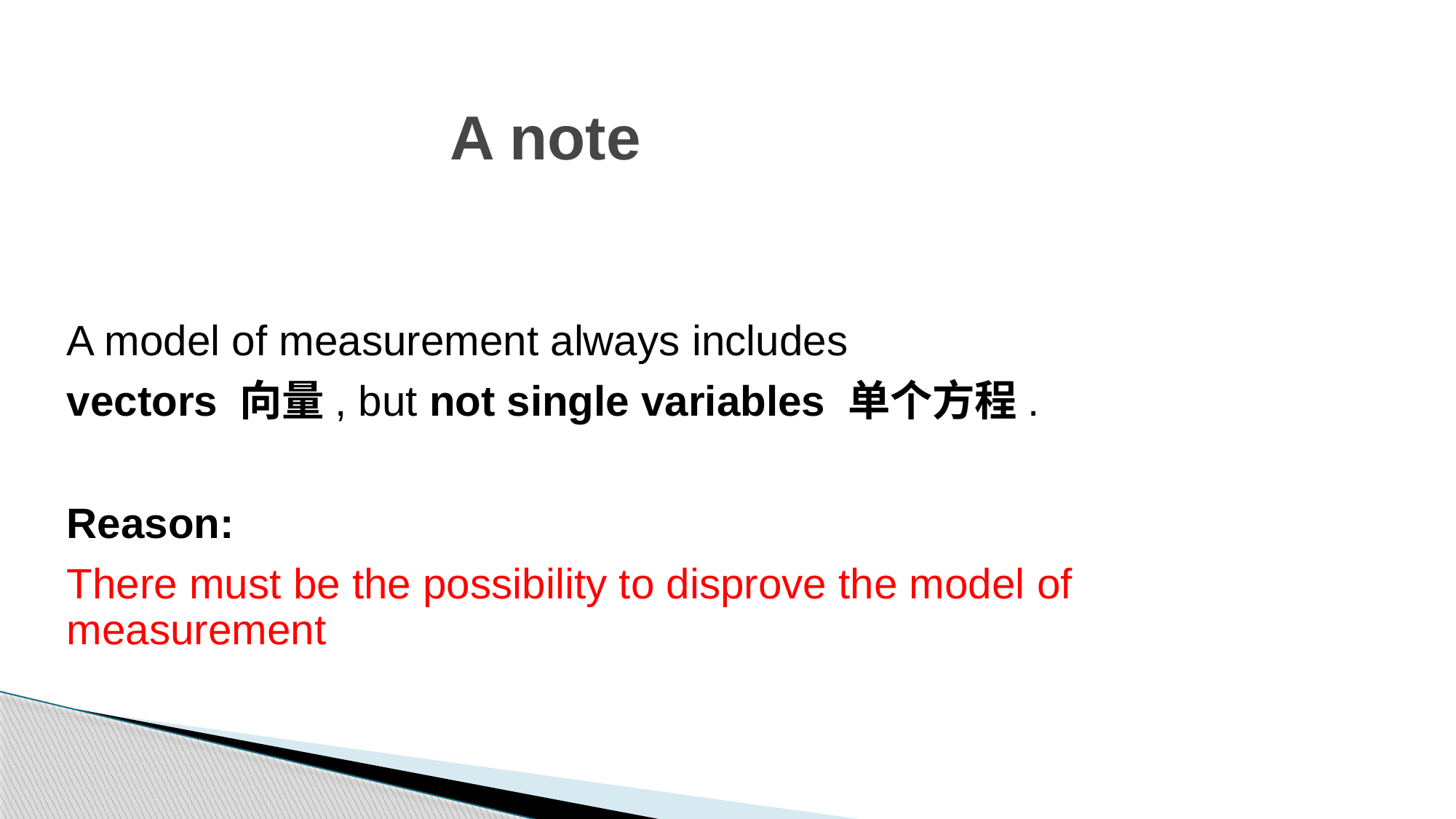

# A note

A model of measurement always includes
vectors 向量, but not single variables 单个方程.

Reason:
There must be the possibility to disprove the model of measurement